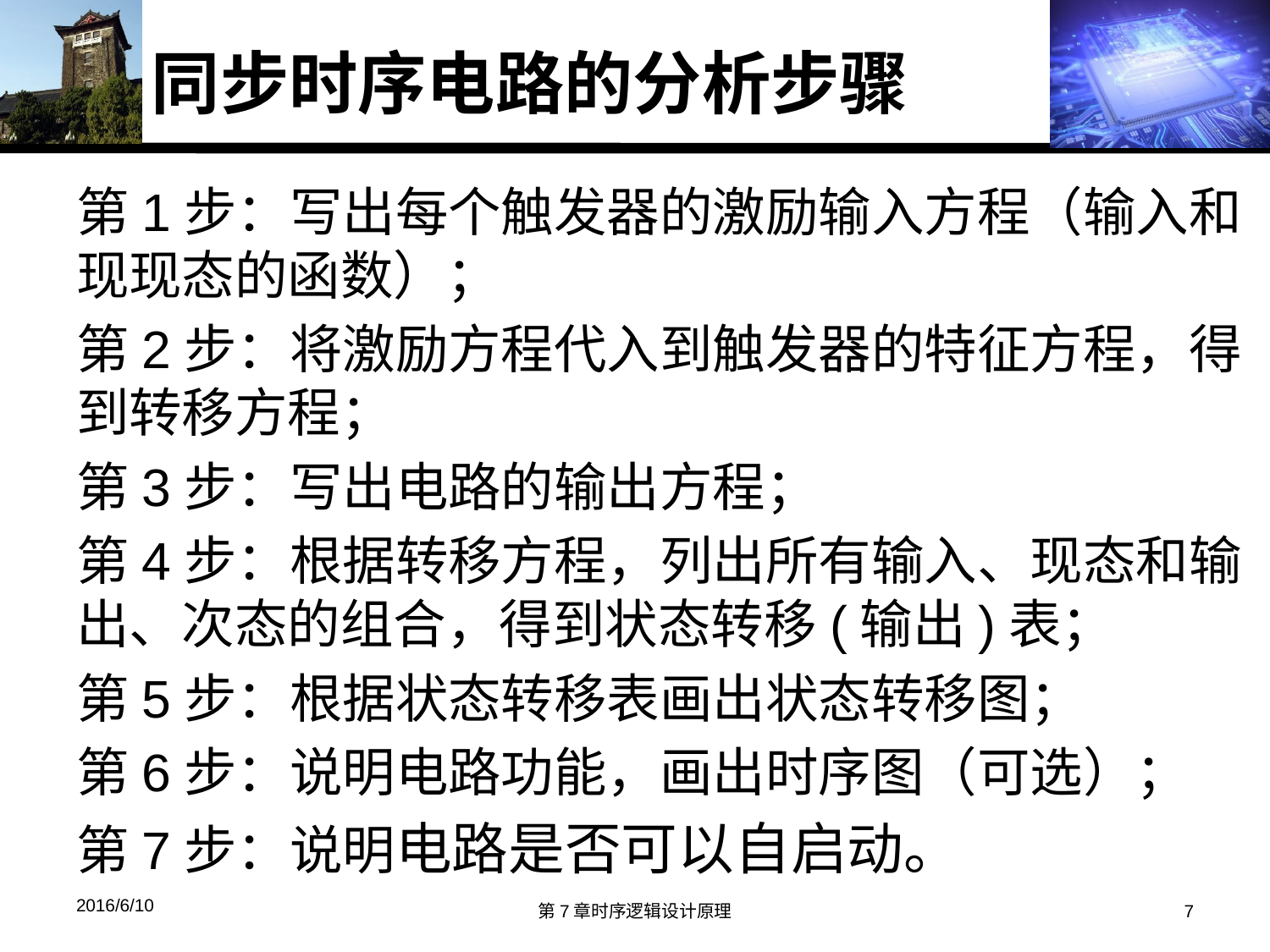

# 同步时序电路的分析步骤
第1步：写出每个触发器的激励输入方程（输入和现现态的函数）；
第2步：将激励方程代入到触发器的特征方程，得到转移方程；
第3步：写出电路的输出方程；
第4步：根据转移方程，列出所有输入、现态和输出、次态的组合，得到状态转移(输出)表；
第5步：根据状态转移表画出状态转移图；
第6步：说明电路功能，画出时序图（可选）；
第7步：说明电路是否可以自启动。

2016/6/10
第7章时序逻辑设计原理
7